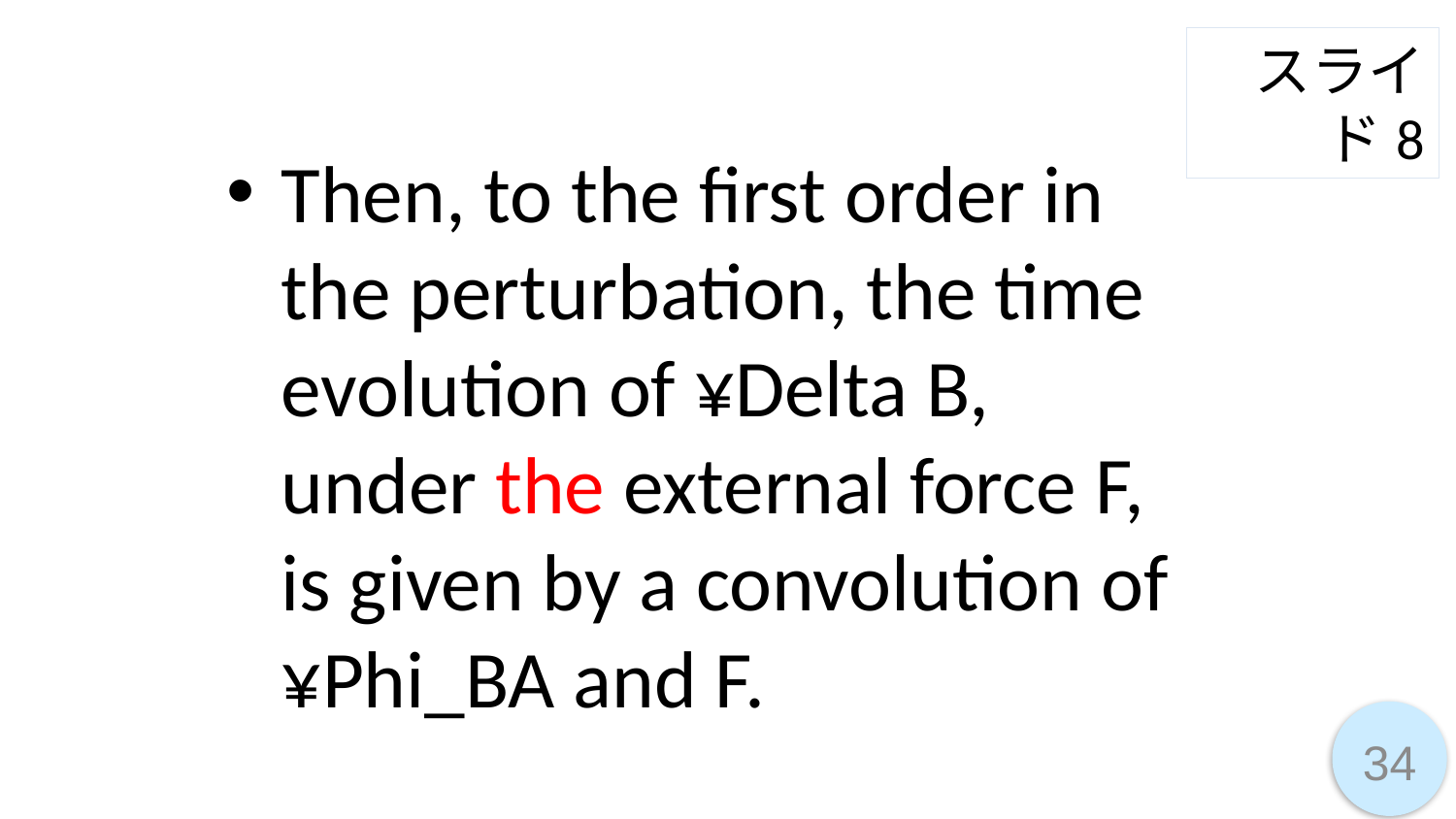

スライド8
Then, to the first order in the perturbation, the time evolution of ¥Delta B, under the external force F, is given by a convolution of ¥Phi_BA and F.
34